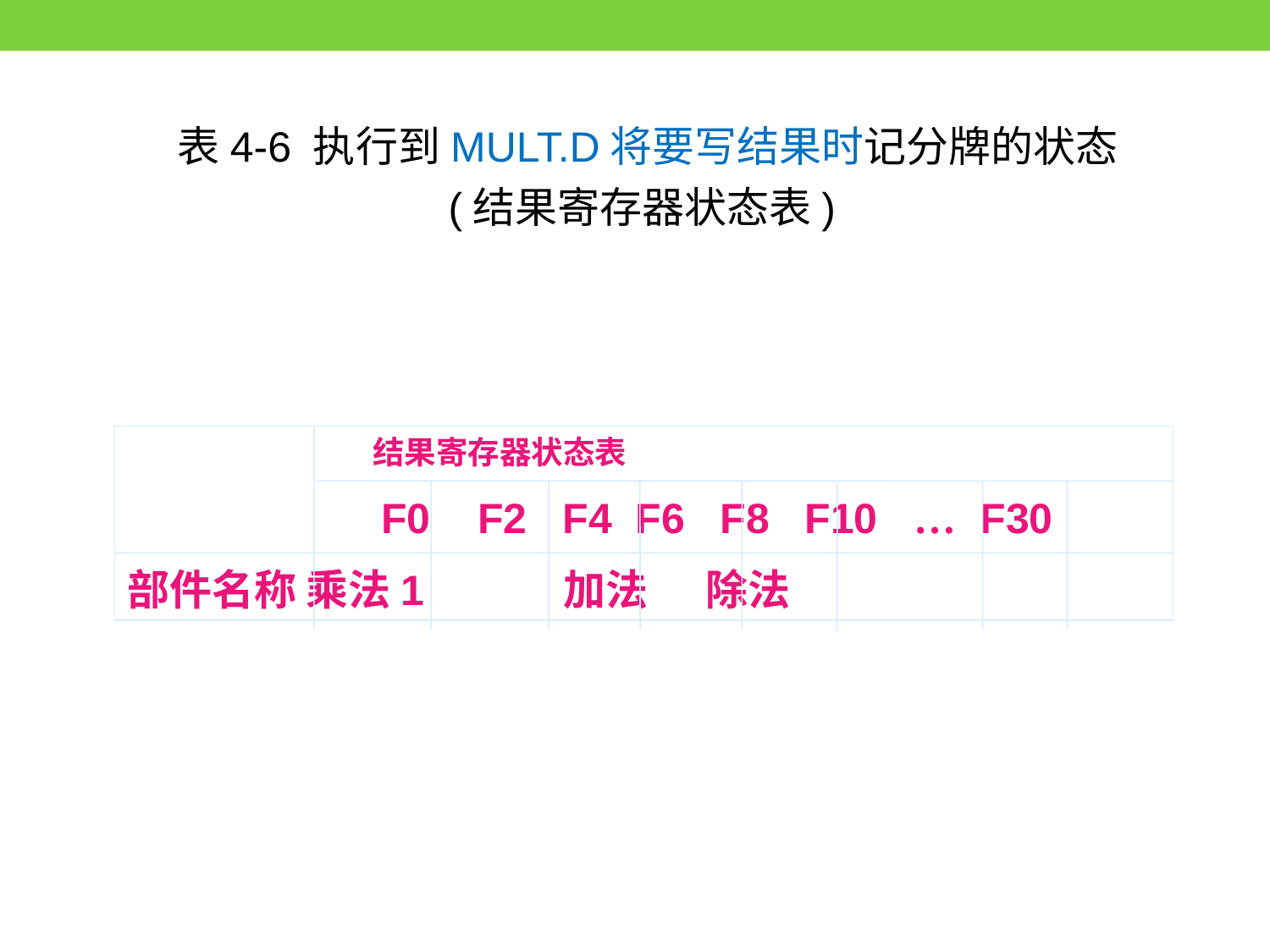

46
表4-6 执行到MULT.D将要写结果时记分牌的状态
(结果寄存器状态表)
                                 结果寄存器状态表
          F0    F2   F4  F6   F8   F10   …  F30
部件名称 乘法1           加法      除法